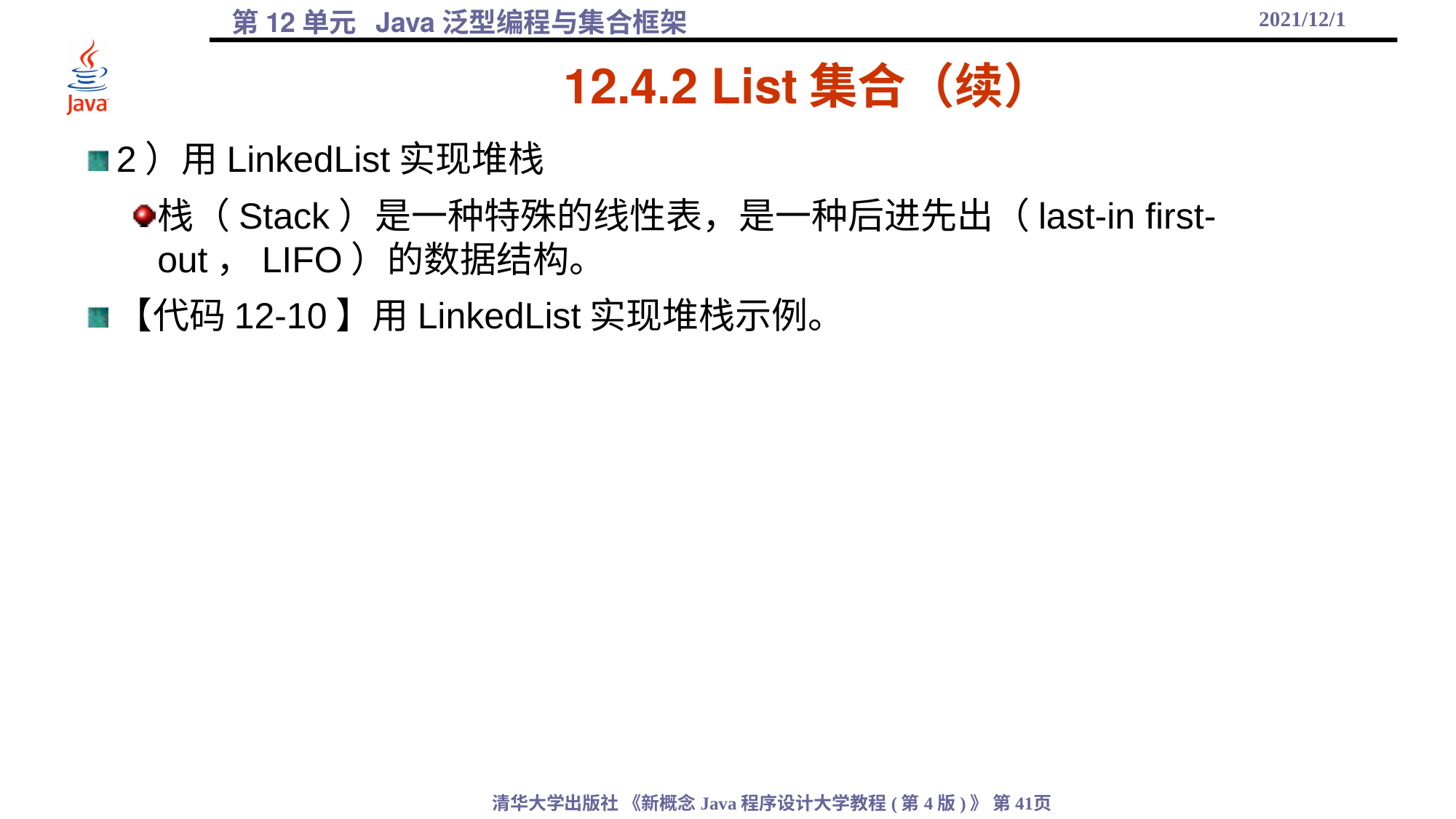

2021/12/1
# 12.4.2 List集合（续）
2）用LinkedList实现堆栈
栈（Stack）是一种特殊的线性表，是一种后进先出（last-in first-out，LIFO）的数据结构。
【代码12-10】用LinkedList实现堆栈示例。